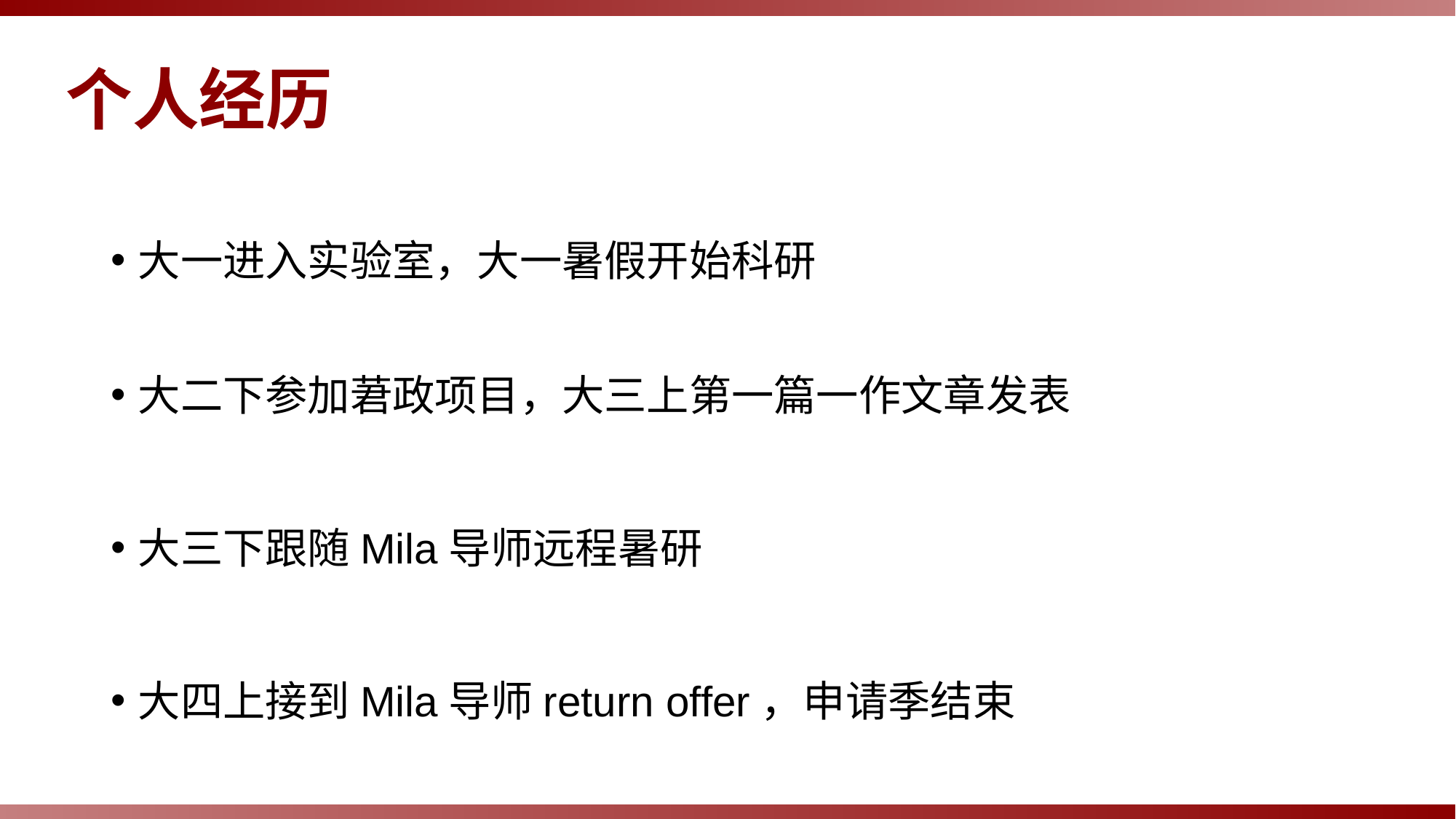

个人经历
大一进入实验室，大一暑假开始科研

大二下参加莙政项目，大三上第一篇一作文章发表

大三下跟随Mila导师远程暑研

大四上接到Mila导师return offer，申请季结束